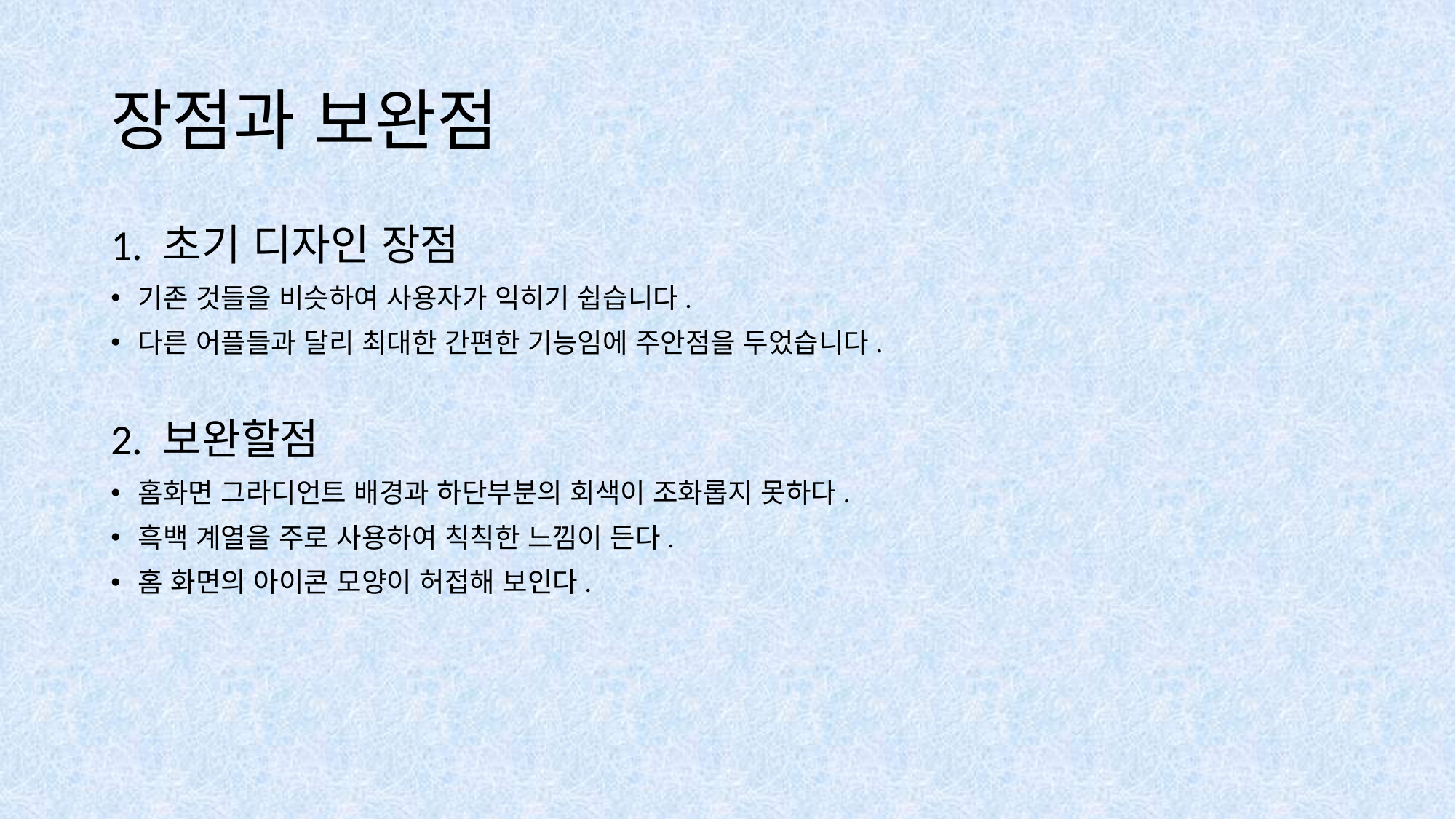

# 장점과 보완점
1. 초기 디자인 장점
기존 것들을 비슷하여 사용자가 익히기 쉽습니다.
다른 어플들과 달리 최대한 간편한 기능임에 주안점을 두었습니다.

2. 보완할점
홈화면 그라디언트 배경과 하단부분의 회색이 조화롭지 못하다.
흑백 계열을 주로 사용하여 칙칙한 느낌이 든다.
홈 화면의 아이콘 모양이 허접해 보인다.